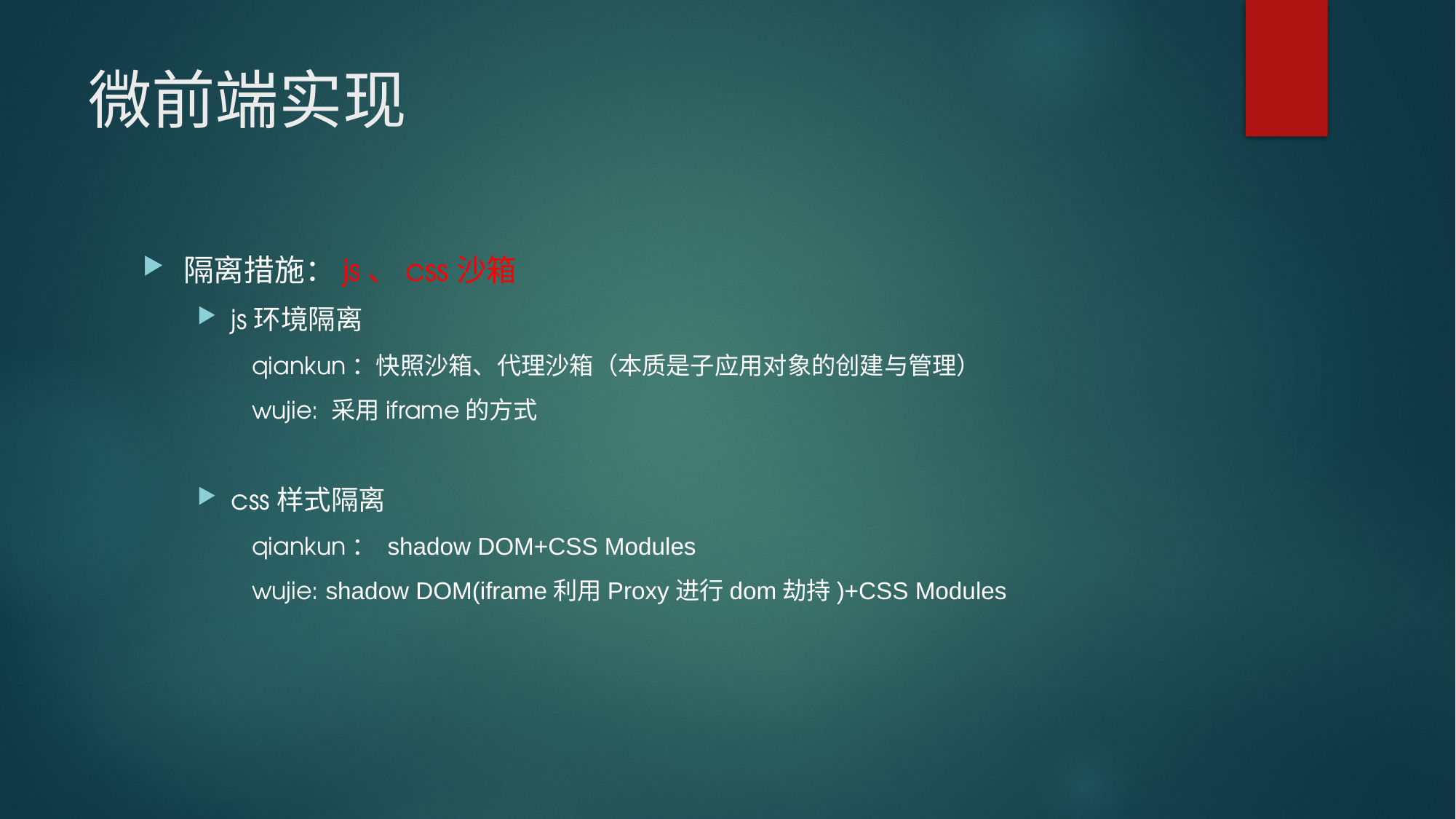

# 微前端实现
隔离措施：js、css沙箱
js环境隔离
qiankun：快照沙箱、代理沙箱（本质是子应用对象的创建与管理）
wujie: 采用iframe的方式

css样式隔离
qiankun： shadow DOM+CSS Modules
wujie: shadow DOM(iframe利用Proxy进行dom劫持)+CSS Modules